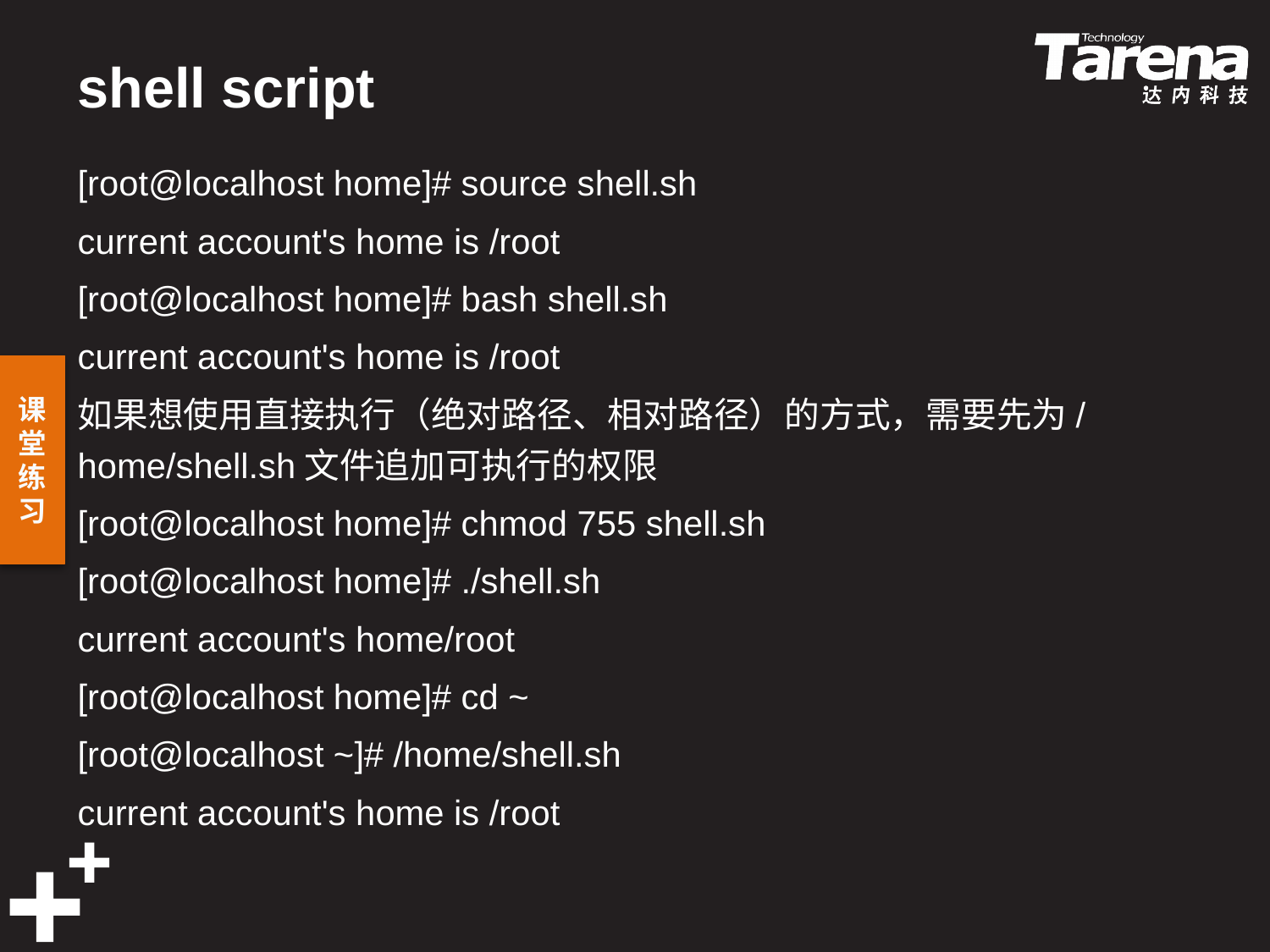

# shell script
[root@localhost home]# source shell.sh
current account's home is /root
[root@localhost home]# bash shell.sh
current account's home is /root
如果想使用直接执行（绝对路径、相对路径）的方式，需要先为/home/shell.sh文件追加可执行的权限
[root@localhost home]# chmod 755 shell.sh
[root@localhost home]# ./shell.sh
current account's home/root
[root@localhost home]# cd ~
[root@localhost ~]# /home/shell.sh
current account's home is /root